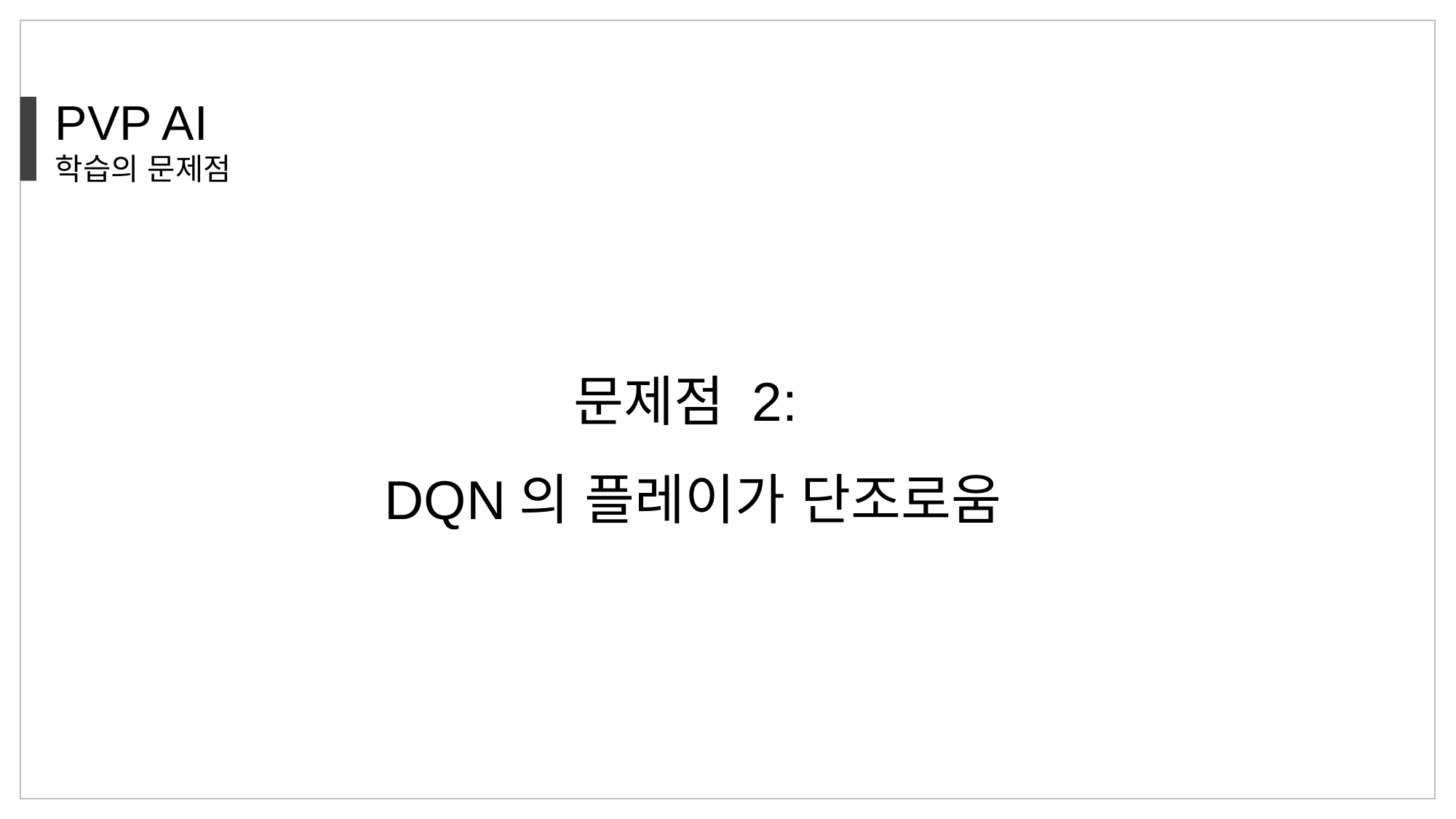

PVP AI
학습의 문제점

문제점 2:
DQN의 플레이가 단조로움